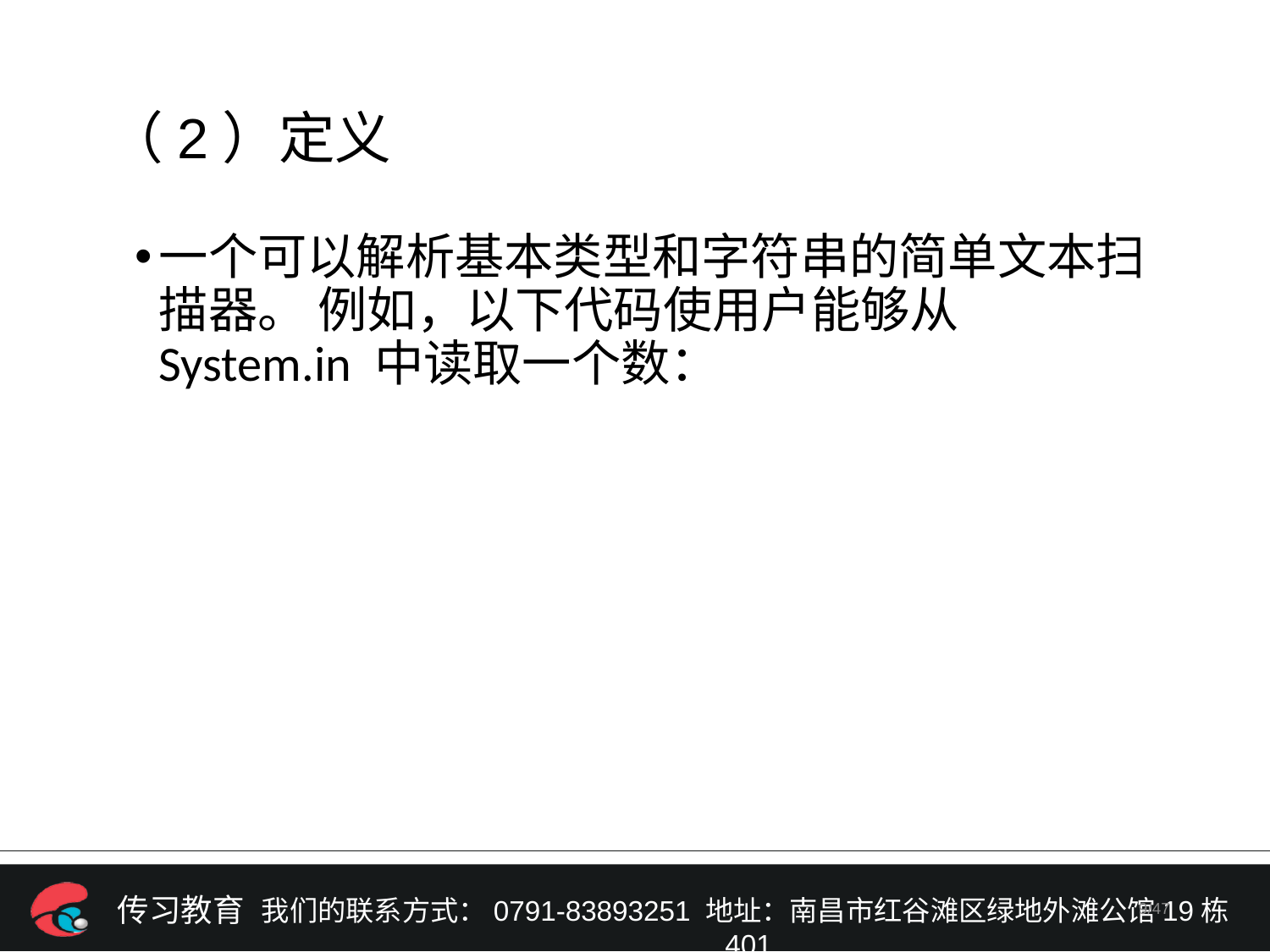

（2）定义
一个可以解析基本类型和字符串的简单文本扫描器。 例如，以下代码使用户能够从 System.in 中读取一个数：
9/47